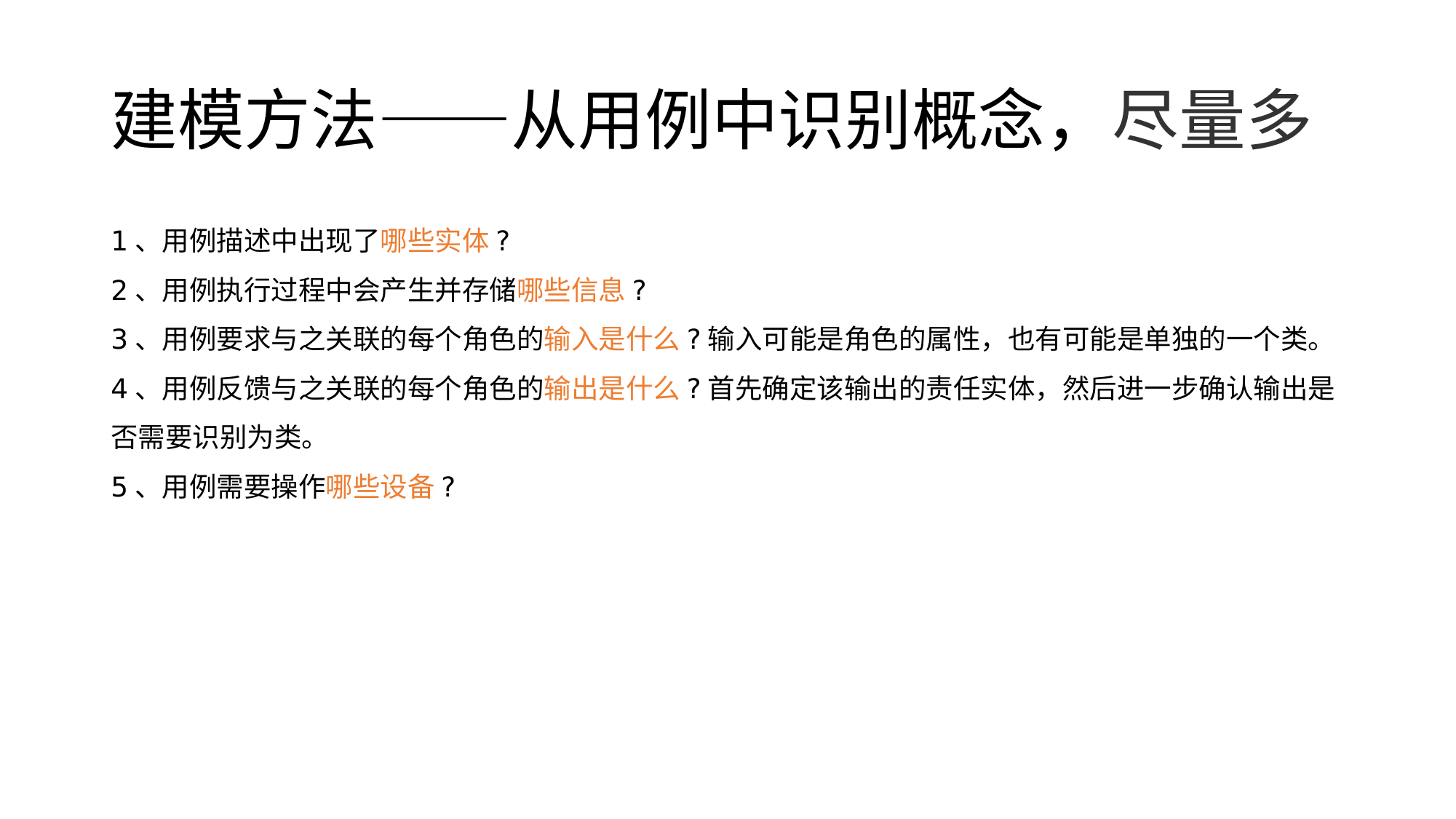

# 建模方法——从用例中识别概念，尽量多
1、用例描述中出现了哪些实体?
2、用例执行过程中会产生并存储哪些信息?
3、用例要求与之关联的每个角色的输入是什么?输入可能是角色的属性，也有可能是单独的一个类。
4、用例反馈与之关联的每个角色的输出是什么?首先确定该输出的责任实体，然后进一步确认输出是否需要识别为类。
5、用例需要操作哪些设备?